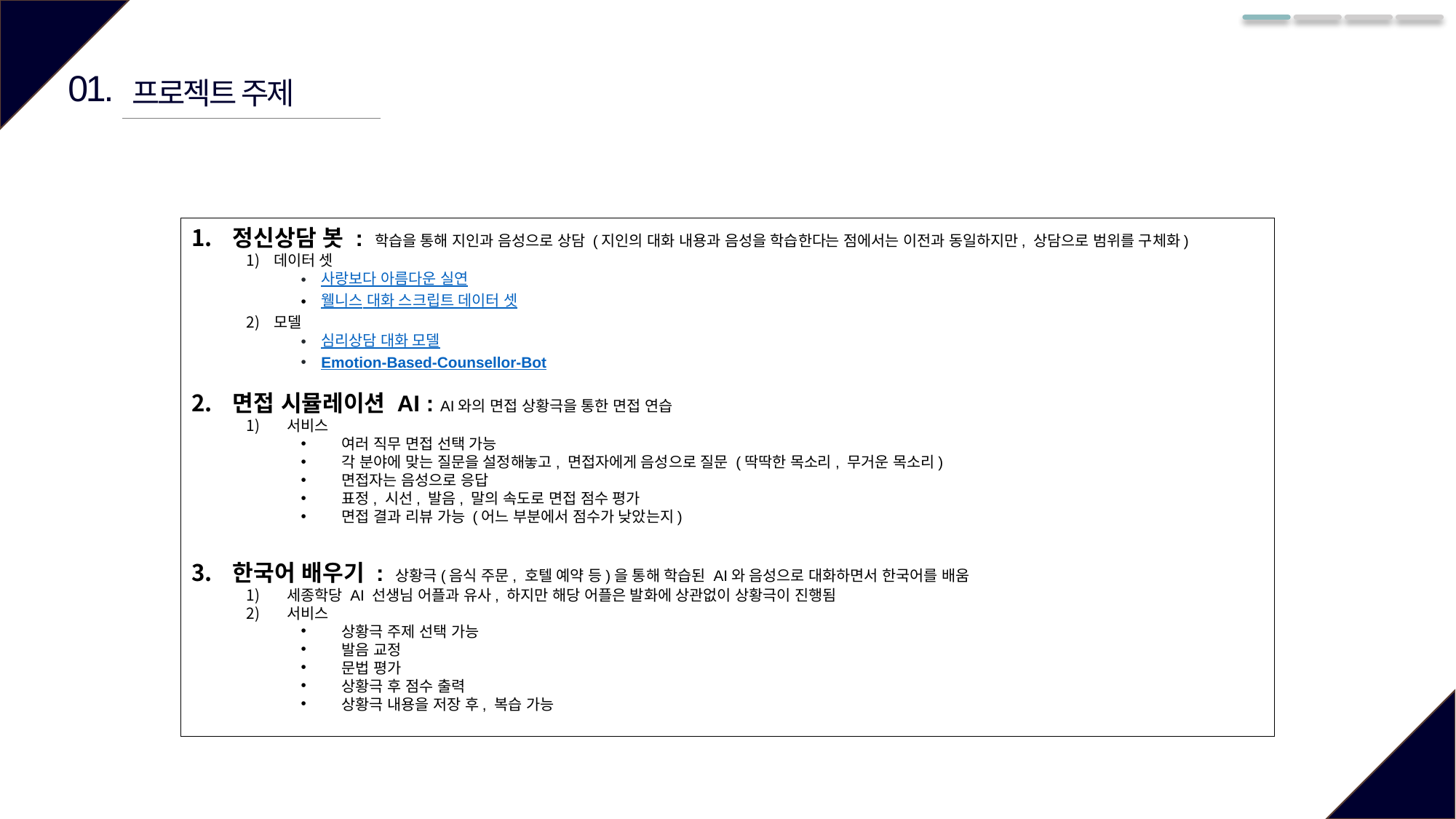

01.
프로젝트 주제
정신상담 봇 : 학습을 통해 지인과 음성으로 상담 (지인의 대화 내용과 음성을 학습한다는 점에서는 이전과 동일하지만, 상담으로 범위를 구체화)
데이터 셋
사랑보다 아름다운 실연
웰니스 대화 스크립트 데이터 셋
모델
심리상담 대화 모델
Emotion-Based-Counsellor-Bot

면접 시뮬레이션 AI : AI와의 면접 상황극을 통한 면접 연습
서비스
여러 직무 면접 선택 가능
각 분야에 맞는 질문을 설정해놓고, 면접자에게 음성으로 질문 (딱딱한 목소리, 무거운 목소리)
면접자는 음성으로 응답
표정, 시선, 발음, 말의 속도로 면접 점수 평가
면접 결과 리뷰 가능 (어느 부분에서 점수가 낮았는지)

한국어 배우기 : 상황극(음식 주문, 호텔 예약 등)을 통해 학습된 AI와 음성으로 대화하면서 한국어를 배움
세종학당 AI 선생님 어플과 유사, 하지만 해당 어플은 발화에 상관없이 상황극이 진행됨
서비스
상황극 주제 선택 가능
발음 교정
문법 평가
상황극 후 점수 출력
상황극 내용을 저장 후, 복습 가능